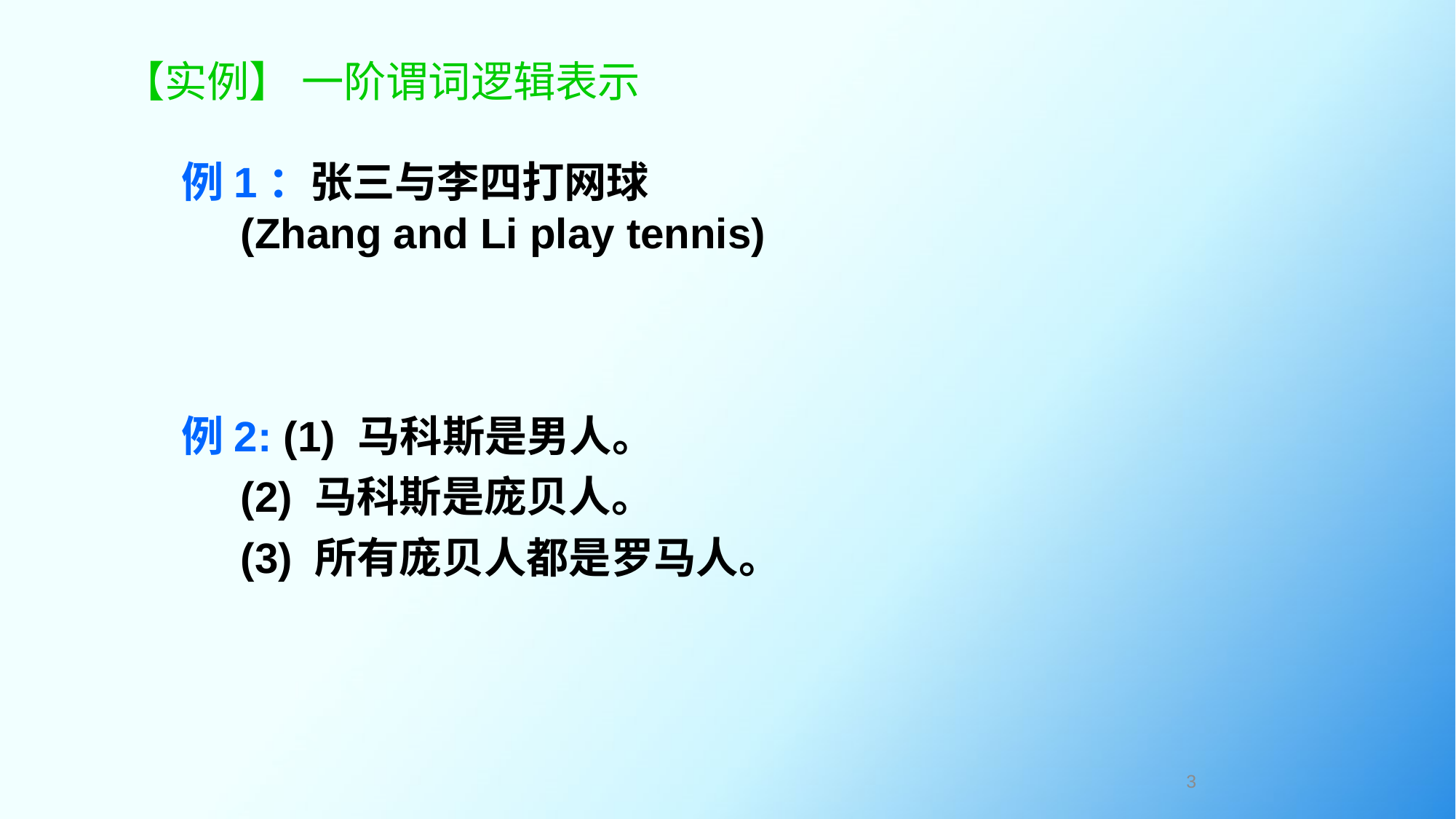

# 【实例】 一阶谓词逻辑表示
例1：张三与李四打网球
     (Zhang and Li play tennis)
例2: (1) 马科斯是男人。
     (2) 马科斯是庞贝人。
     (3) 所有庞贝人都是罗马人。

3